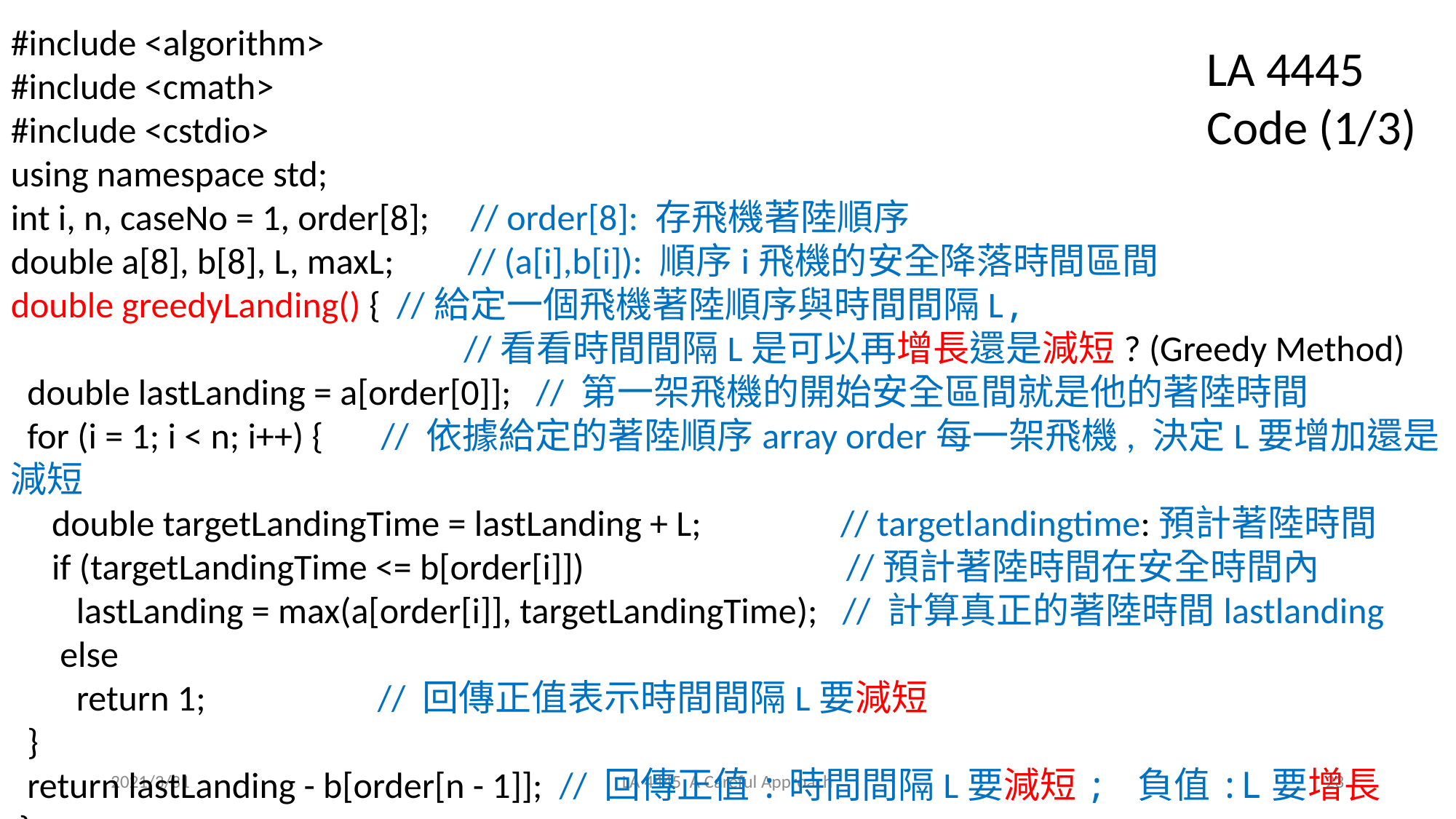

#include <algorithm>
#include <cmath>
#include <cstdio>
using namespace std;
int i, n, caseNo = 1, order[8];     // order[8]: 存飛機著陸順序
double a[8], b[8], L, maxL;         // (a[i],b[i]): 順序i飛機的安全降落時間區間
double greedyLanding() {  //給定一個飛機著陸順序與時間間隔L,
                      //看看時間間隔L是可以再增長還是減短? (Greedy Method)
  double lastLanding = a[order[0]];   // 第一架飛機的開始安全區間就是他的著陸時間
  for (i = 1; i < n; i++) {       // 依據給定的著陸順序array order每一架飛機, 決定L要增加還是減短
     double targetLandingTime = lastLanding + L;                 // targetlandingtime:預計著陸時間
     if (targetLandingTime <= b[order[i]])                                //預計著陸時間在安全時間內
        lastLanding = max(a[order[i]], targetLandingTime);   // 計算真正的著陸時間lastlanding
      else
        return 1;                     // 回傳正值表示時間間隔L要減短
  }
  return lastLanding - b[order[n - 1]];  // 回傳正值:時間間隔L要減短; 負值:L要增長
 }
LA 4445 Code (1/3)
2021/3/31
LA 4445  A Careful Approach
23